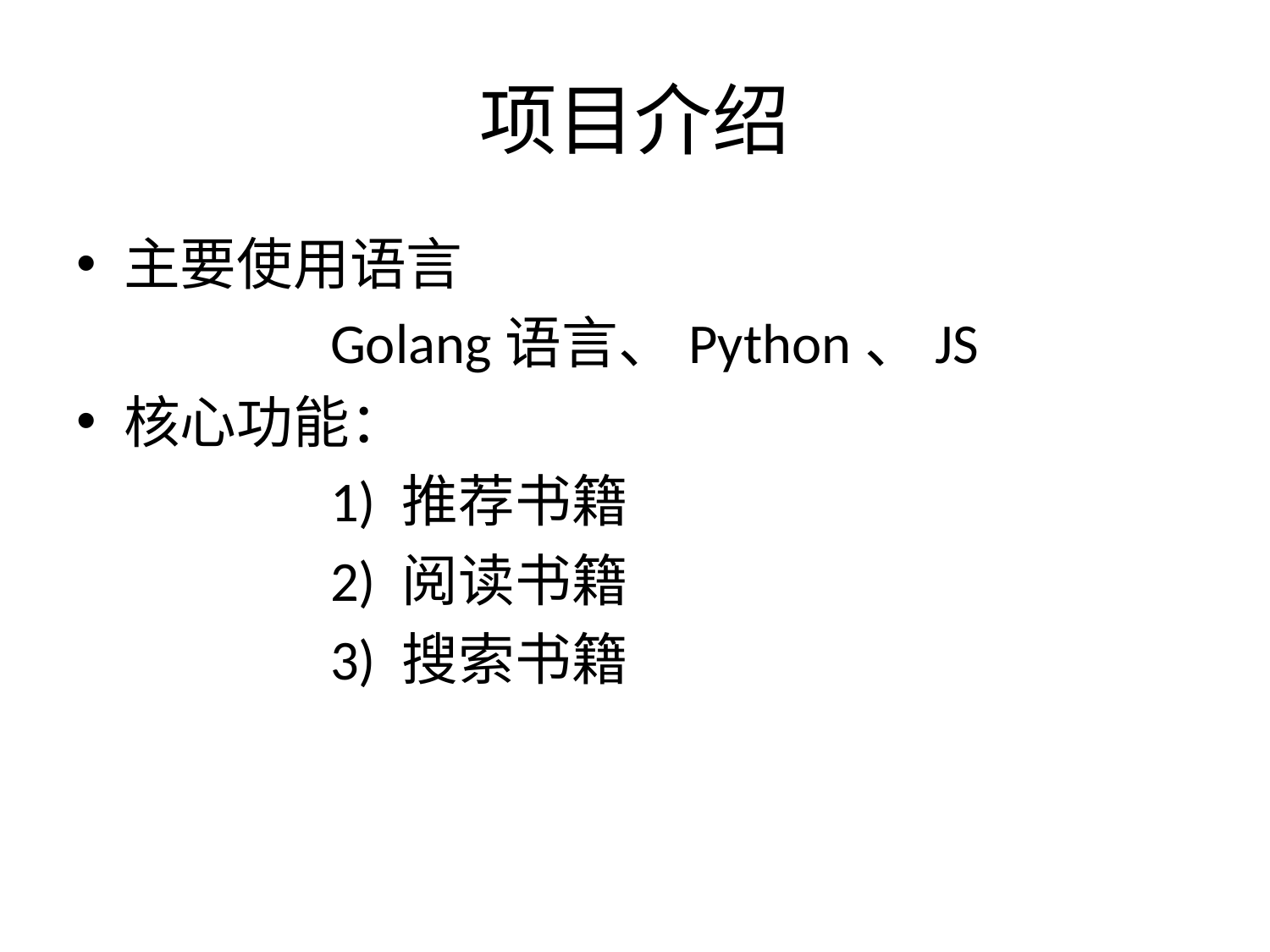

# 项目介绍
主要使用语言
		Golang语言、Python、JS
核心功能：
		1) 推荐书籍
		2) 阅读书籍
		3) 搜索书籍